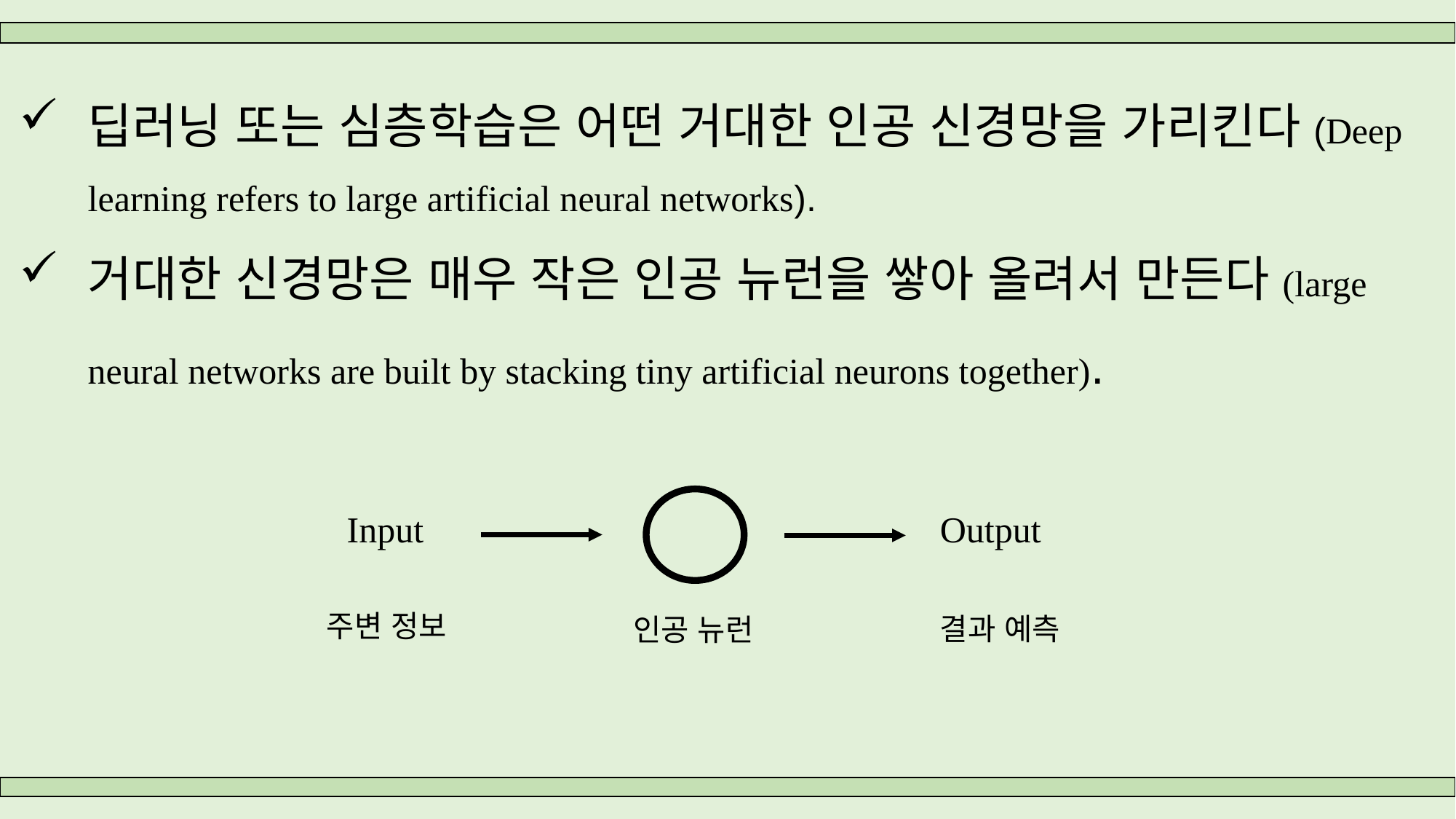

딥러닝 또는 심층학습은 어떤 거대한 인공 신경망을 가리킨다(Deep learning refers to large artificial neural networks).
거대한 신경망은 매우 작은 인공 뉴런을 쌓아 올려서 만든다(large neural networks are built by stacking tiny artificial neurons together).

Input
Output
결과 예측
인공 뉴런
주변 정보